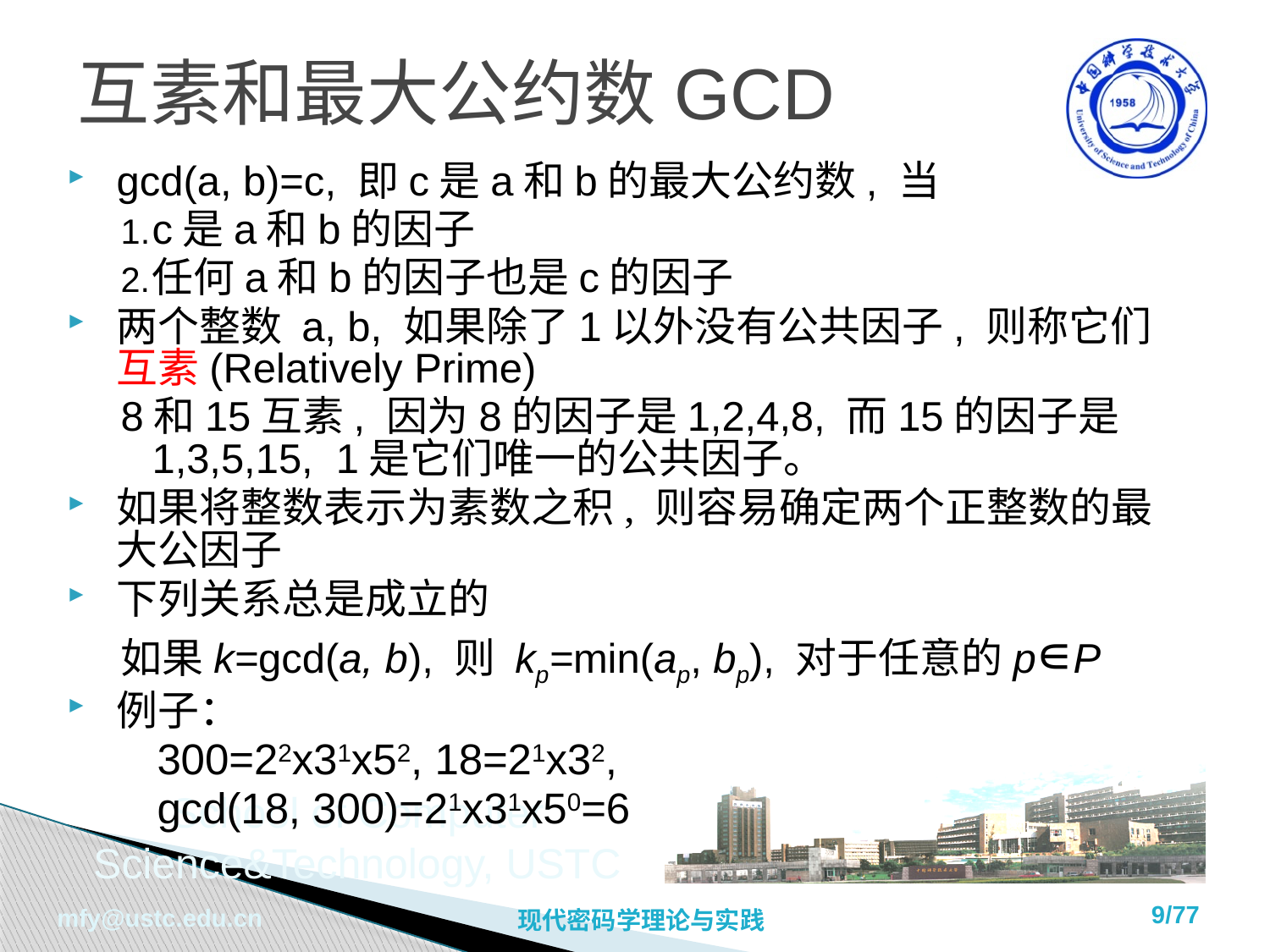

# 互素和最大公约数GCD
gcd(a, b)=c, 即c是a和b的最大公约数, 当
c是a和b的因子
任何a和b的因子也是c的因子
两个整数 a, b, 如果除了1以外没有公共因子, 则称它们互素(Relatively Prime)
8和15互素, 因为8的因子是1,2,4,8, 而15的因子是1,3,5,15,  1是它们唯一的公共因子。
如果将整数表示为素数之积, 则容易确定两个正整数的最大公因子
下列关系总是成立的
如果k=gcd(a, b), 则 kp=min(ap, bp), 对于任意的p∊P
例子：
   300=22x31x52, 18=21x32,
   gcd(18, 300)=21x31x50=6